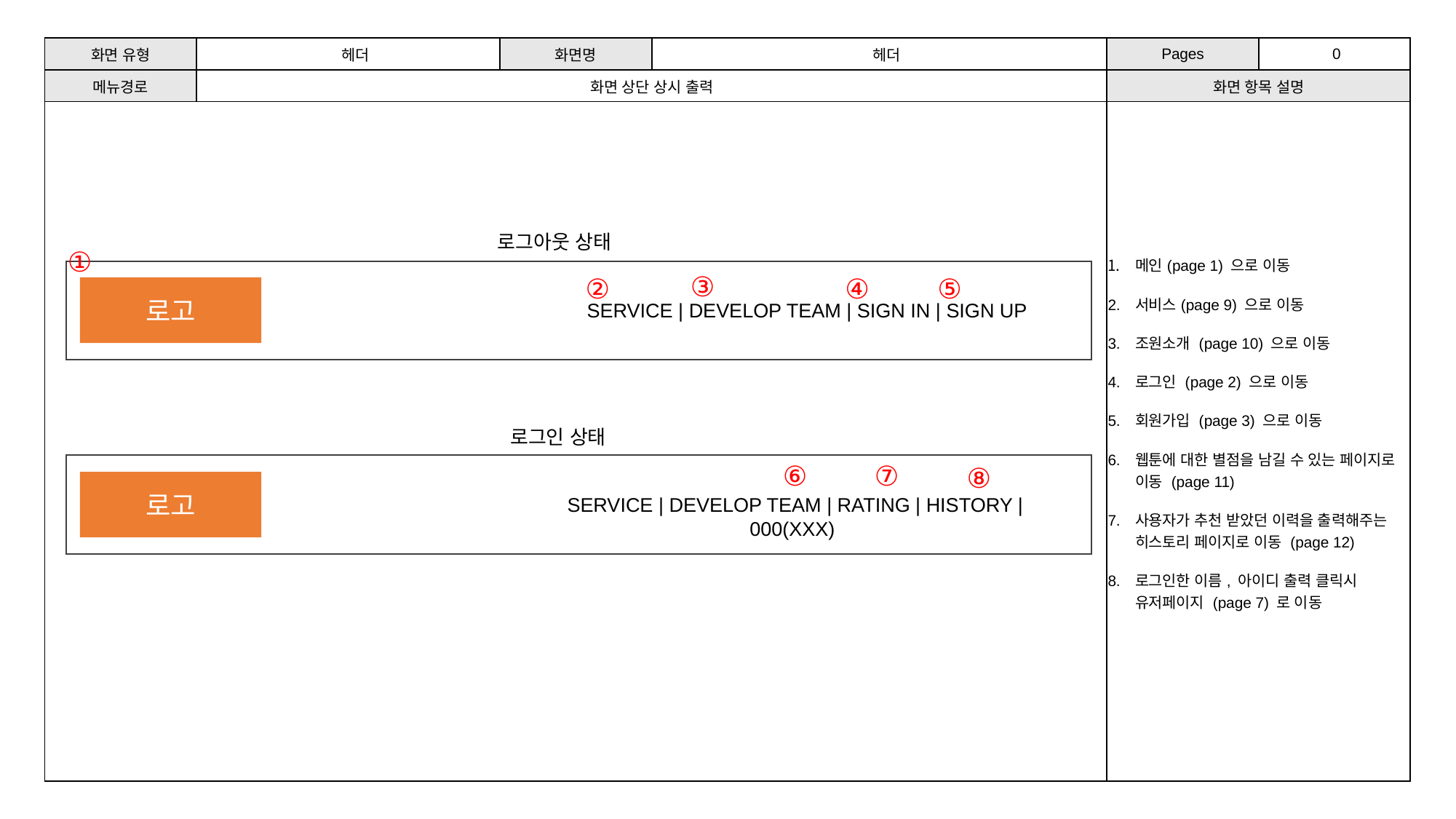

| 화면 유형 | 헤더 | 화면명 | 헤더 | Pages | 0 |
| --- | --- | --- | --- | --- | --- |
| 메뉴경로 | 화면 상단 상시 출력 |  |  | 화면 항목 설명 |  |
|  |  |  |  | 메인(page 1) 으로 이동 서비스(page 9) 으로 이동 조원소개 (page 10) 으로 이동 로그인 (page 2) 으로 이동 회원가입 (page 3) 으로 이동 웹툰에 대한 별점을 남길 수 있는 페이지로 이동 (page 11) 사용자가 추천 받았던 이력을 출력해주는 히스토리 페이지로 이동 (page 12) 로그인한 이름, 아이디 출력 클릭시 유저페이지 (page 7) 로 이동 |  |
로그아웃 상태
①

③
②
④
⑤
로고
SERVICE | DEVELOP TEAM | SIGN IN | SIGN UP
로그인 상태
⑥
⑦

⑧
로고
SERVICE | DEVELOP TEAM | RATING | HISTORY | 000(XXX)